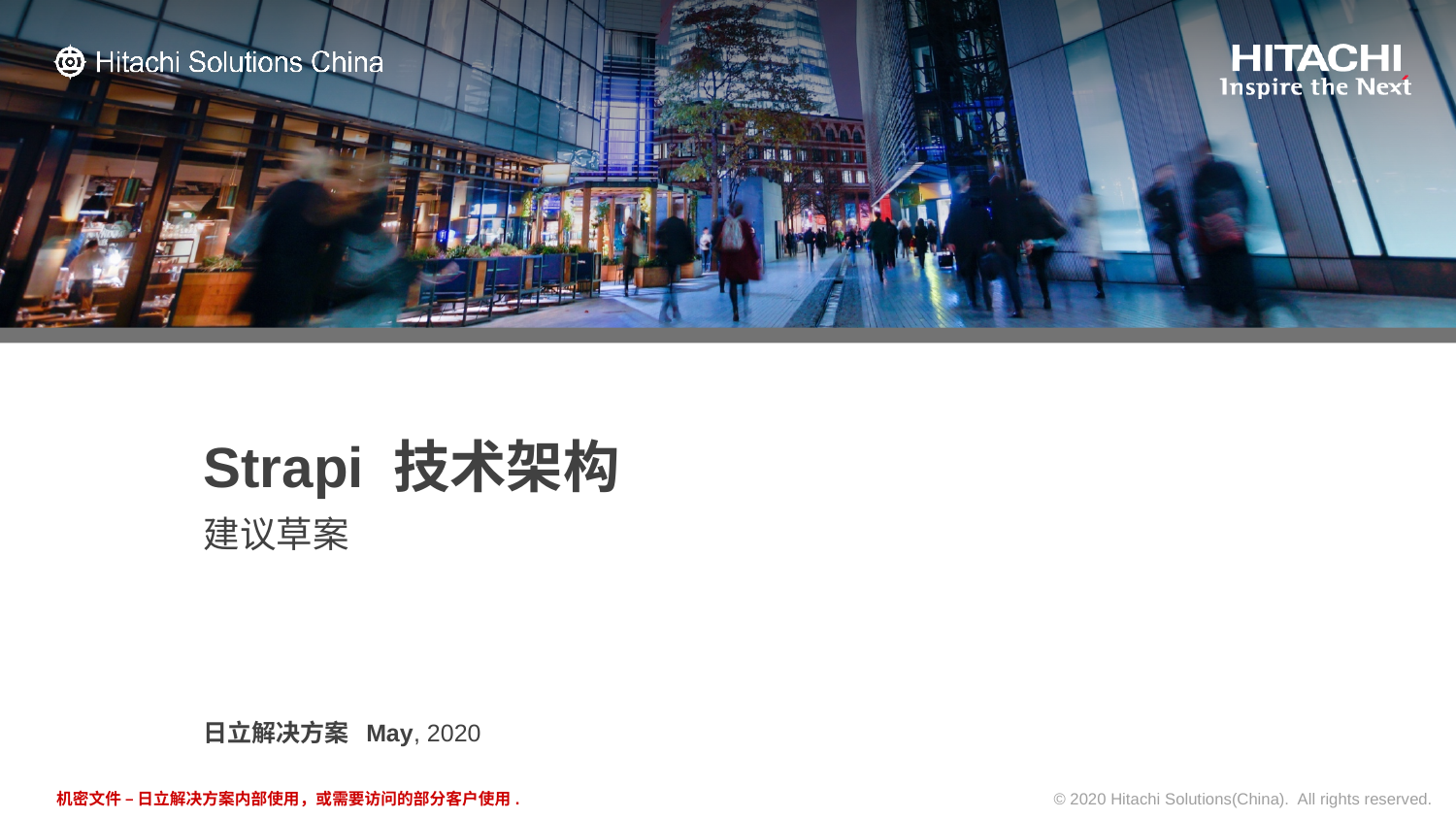

# Strapi 技术架构
建议草案
日立解决方案  May, 2020